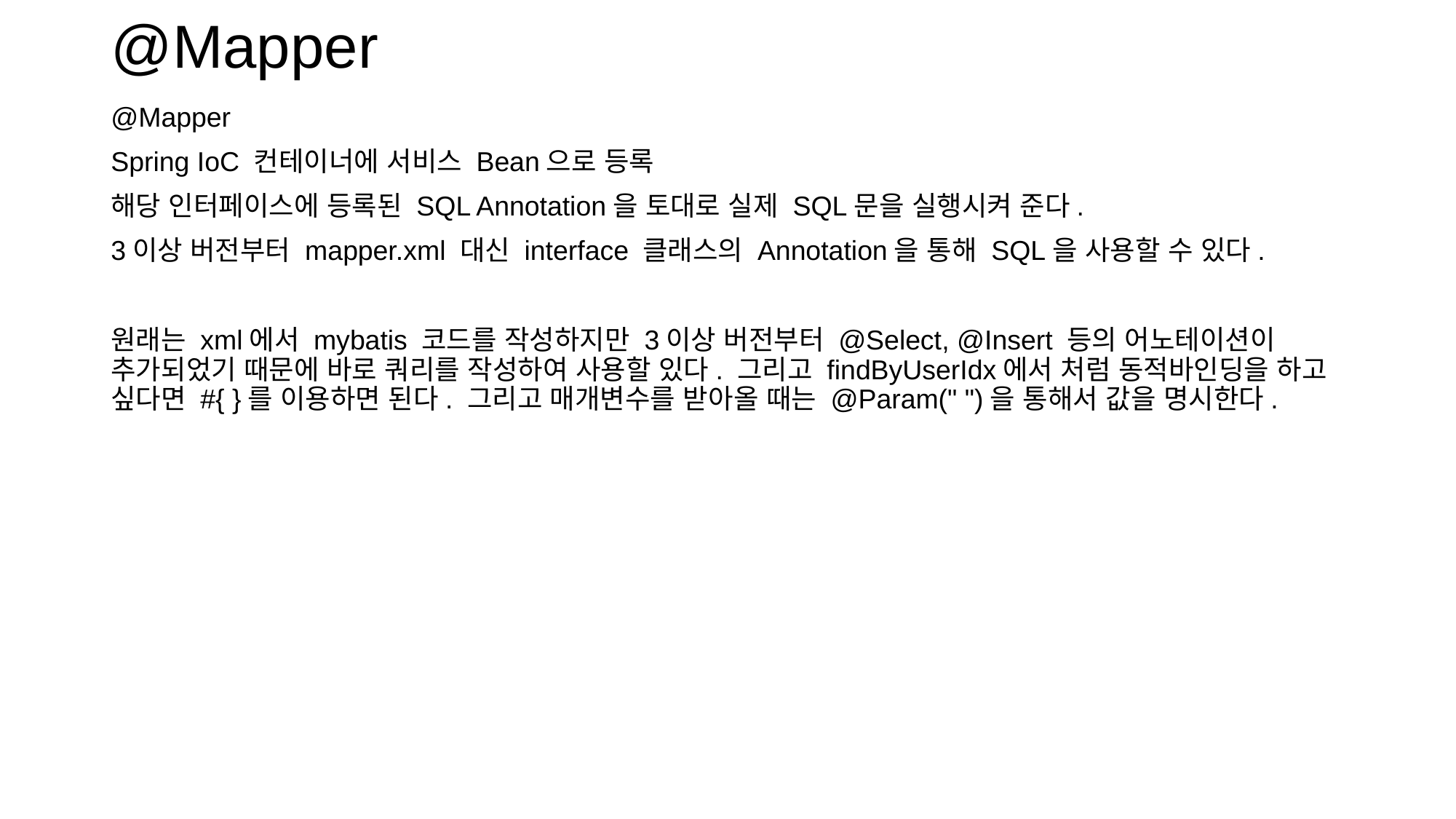

# @Mapper
@Mapper
Spring IoC 컨테이너에 서비스 Bean으로 등록
해당 인터페이스에 등록된 SQL Annotation을 토대로 실제 SQL문을 실행시켜 준다.
3이상 버전부터 mapper.xml 대신 interface 클래스의 Annotation을 통해 SQL을 사용할 수 있다.

원래는 xml에서 mybatis 코드를 작성하지만 3이상 버전부터 @Select, @Insert 등의 어노테이션이 추가되었기 때문에 바로 쿼리를 작성하여 사용할 있다. 그리고 findByUserIdx에서 처럼 동적바인딩을 하고 싶다면 #{ }를 이용하면 된다. 그리고 매개변수를 받아올 때는 @Param(" ")을 통해서 값을 명시한다.